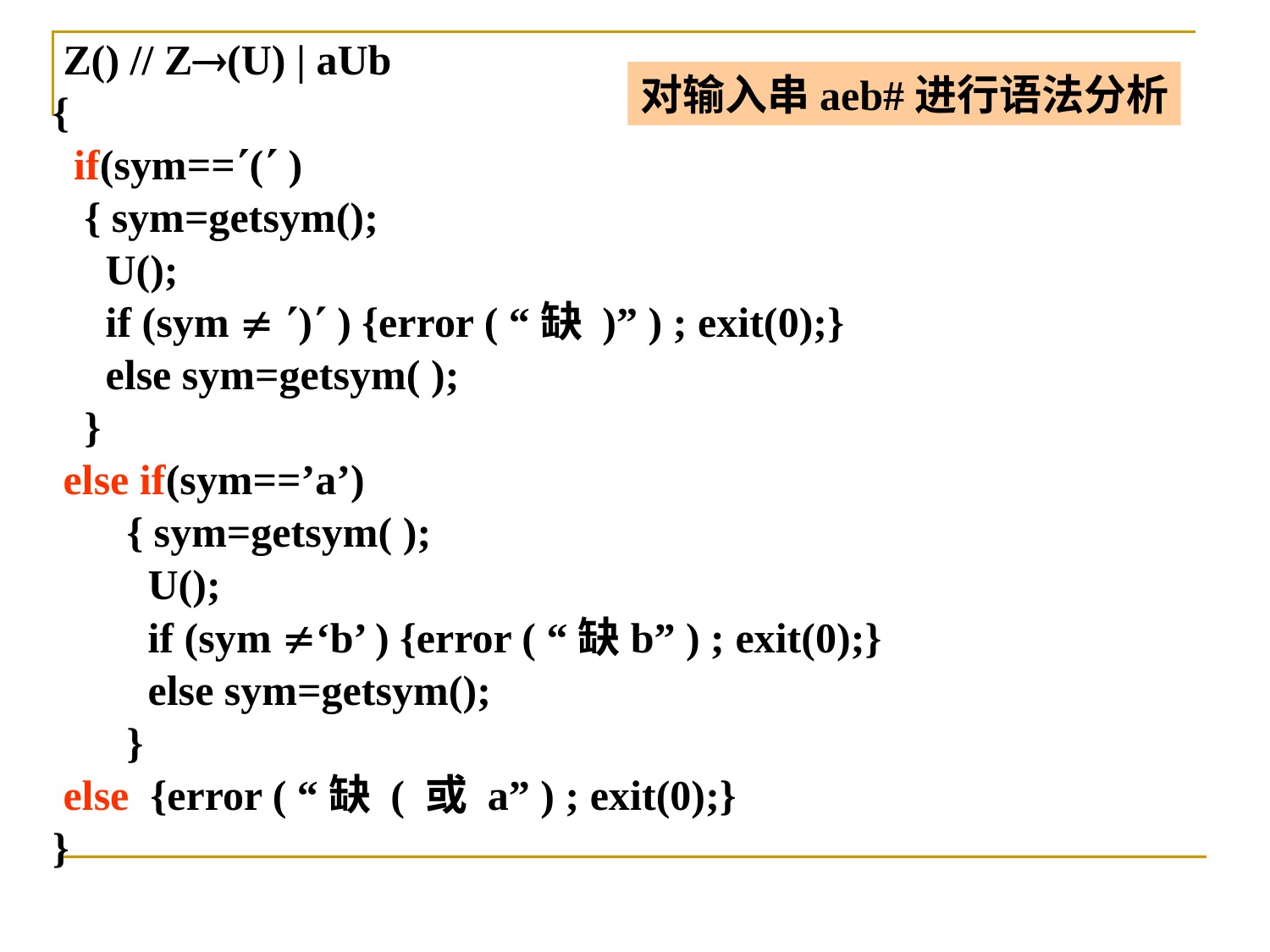

Z() // Z→(U) | aUb
{
  if(sym==′(′ )
   { sym=getsym();
     U();
     if (sym ≠ ′)′ ) {error ( “缺 )” ) ; exit(0);}
     else sym=getsym( );
   }
 else if(sym==’a’)
       { sym=getsym( );
         U();
         if (sym ≠‘b’ ) {error ( “缺b” ) ; exit(0);}
         else sym=getsym();
       }
 else  {error ( “缺 ( 或 a” ) ; exit(0);}
}
对输入串aeb#进行语法分析
103